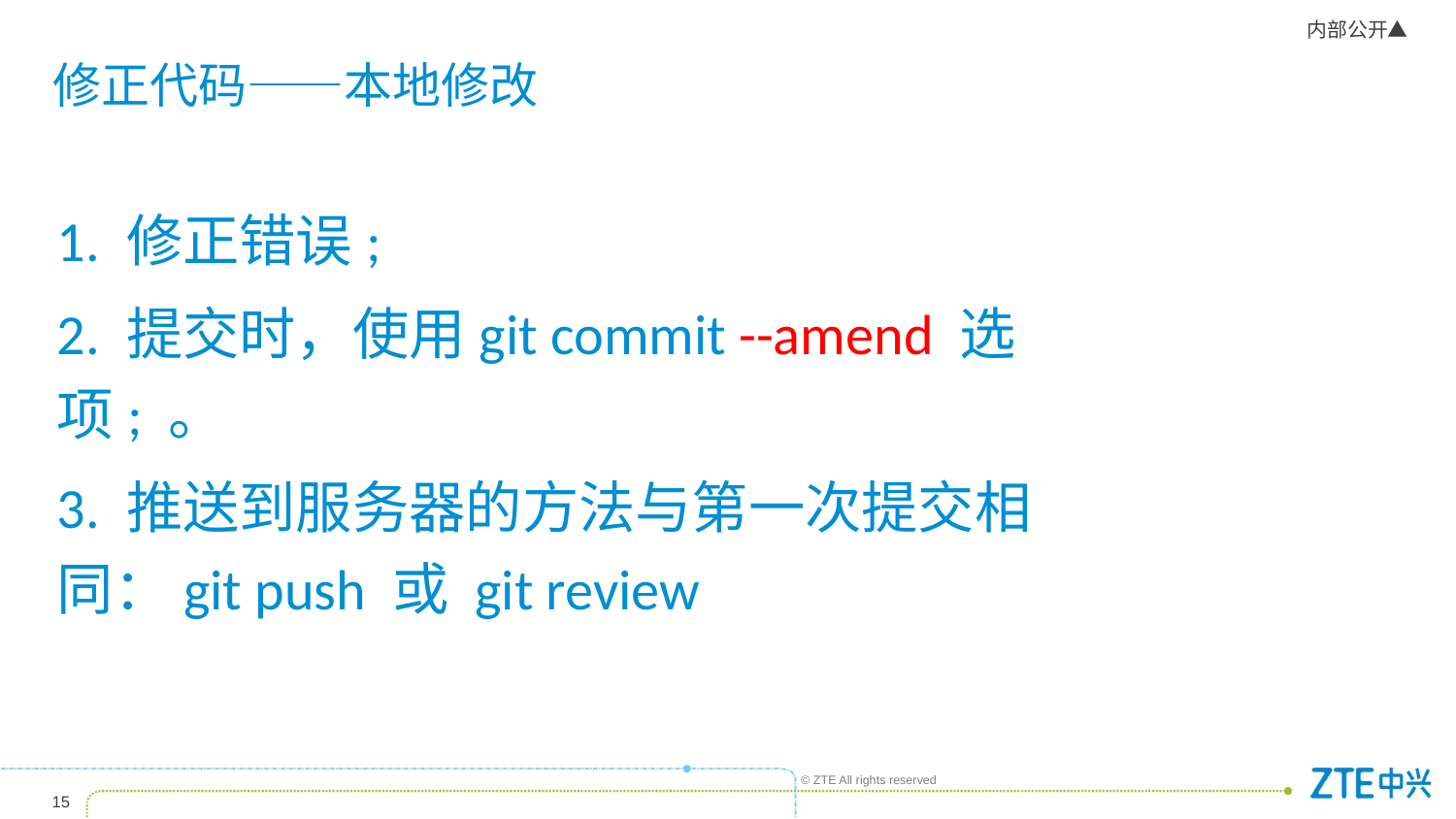

# 修正代码——本地修改
1. 修正错误;
2. 提交时，使用git commit --amend 选项; 。
3. 推送到服务器的方法与第一次提交相同：git push 或 git review